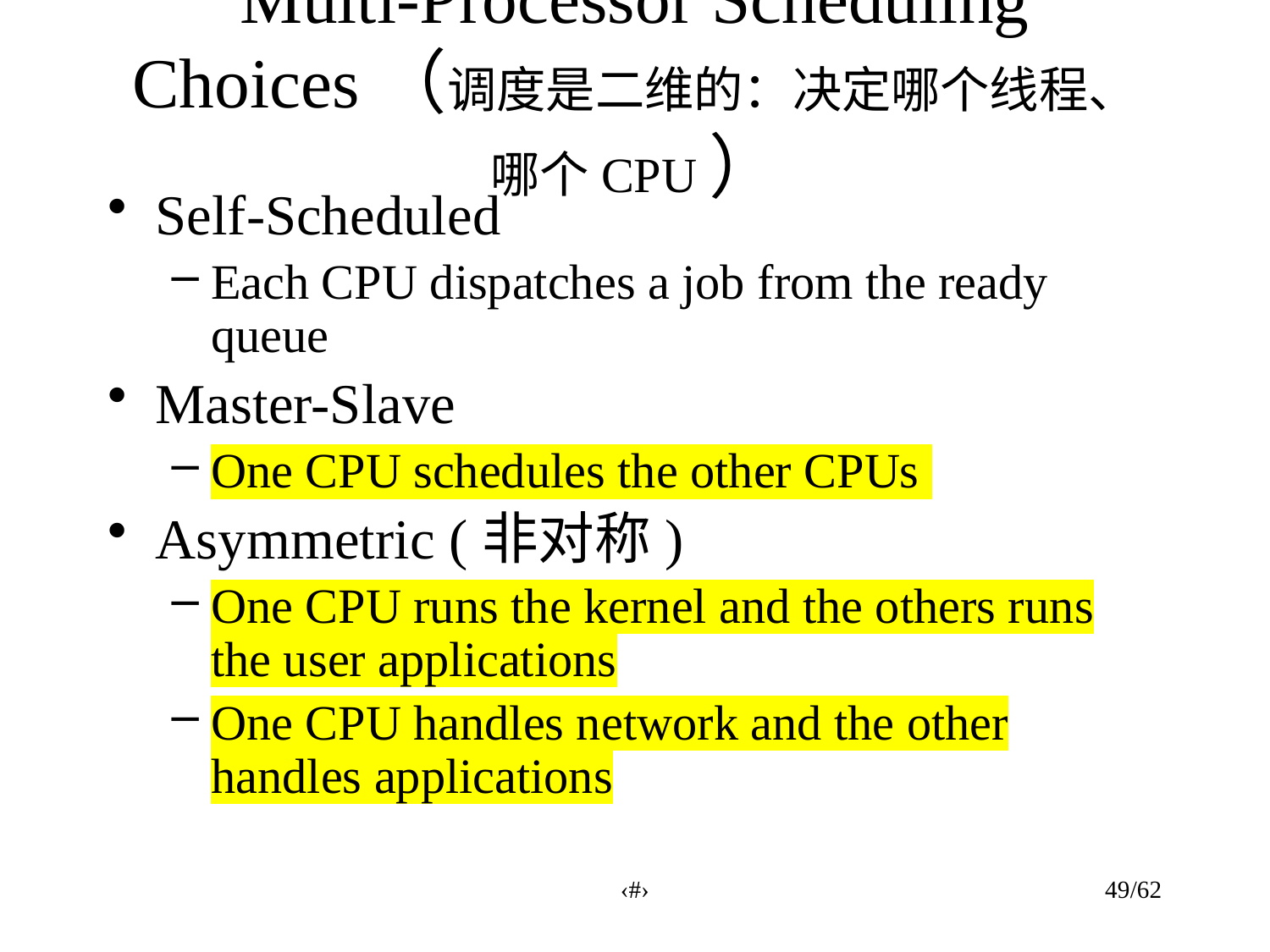

# Multi-Processor Scheduling Choices（调度是二维的：决定哪个线程、哪个CPU）
Self-Scheduled
Each CPU dispatches a job from the ready queue
Master-Slave
One CPU schedules the other CPUs
Asymmetric (非对称)
One CPU runs the kernel and the others runs the user applications
One CPU handles network and the other handles applications
‹#›
49/62